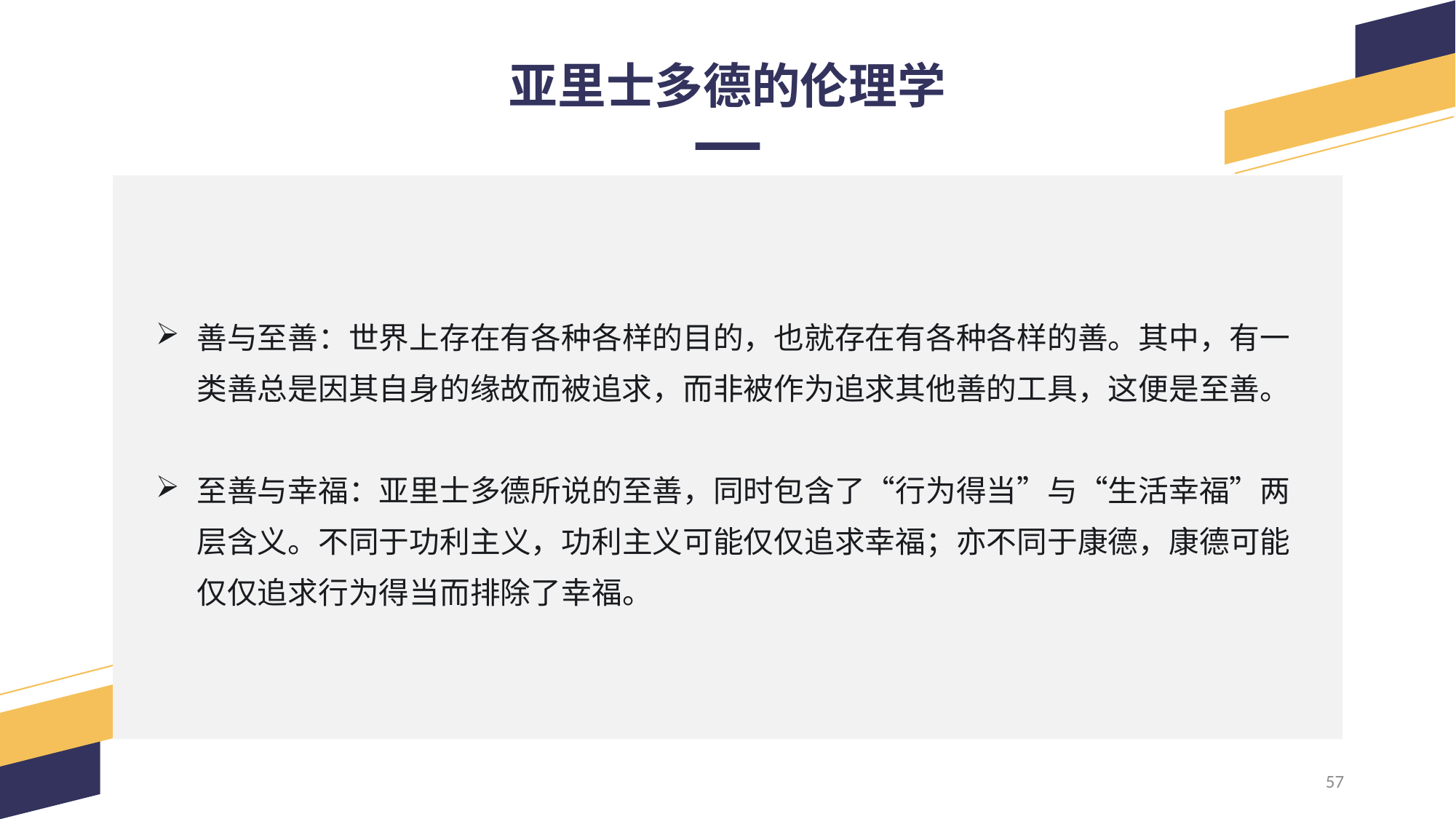

亚里士多德的伦理学

善与至善：世界上存在有各种各样的目的，也就存在有各种各样的善。其中，有一类善总是因其自身的缘故而被追求，而非被作为追求其他善的工具，这便是至善。

至善与幸福：亚里士多德所说的至善，同时包含了“行为得当”与“生活幸福”两层含义。不同于功利主义，功利主义可能仅仅追求幸福；亦不同于康德，康德可能仅仅追求行为得当而排除了幸福。

57